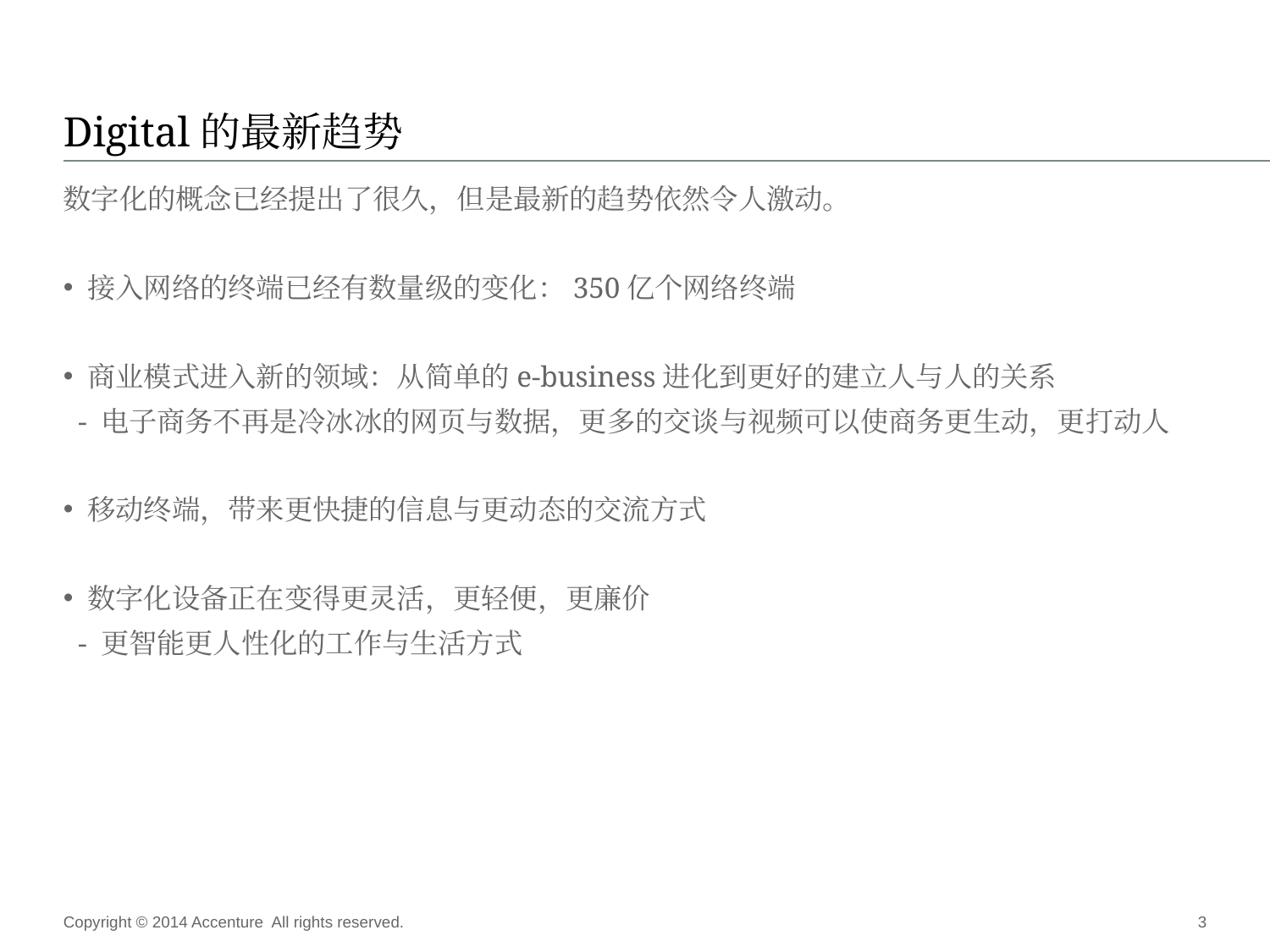

# Digital的最新趋势
数字化的概念已经提出了很久，但是最新的趋势依然令人激动。

接入网络的终端已经有数量级的变化：350亿个网络终端

商业模式进入新的领域：从简单的e-business进化到更好的建立人与人的关系
  - 电子商务不再是冷冰冰的网页与数据，更多的交谈与视频可以使商务更生动，更打动人

移动终端，带来更快捷的信息与更动态的交流方式

数字化设备正在变得更灵活，更轻便，更廉价
  - 更智能更人性化的工作与生活方式

Copyright © 2014 Accenture  All rights reserved.
3